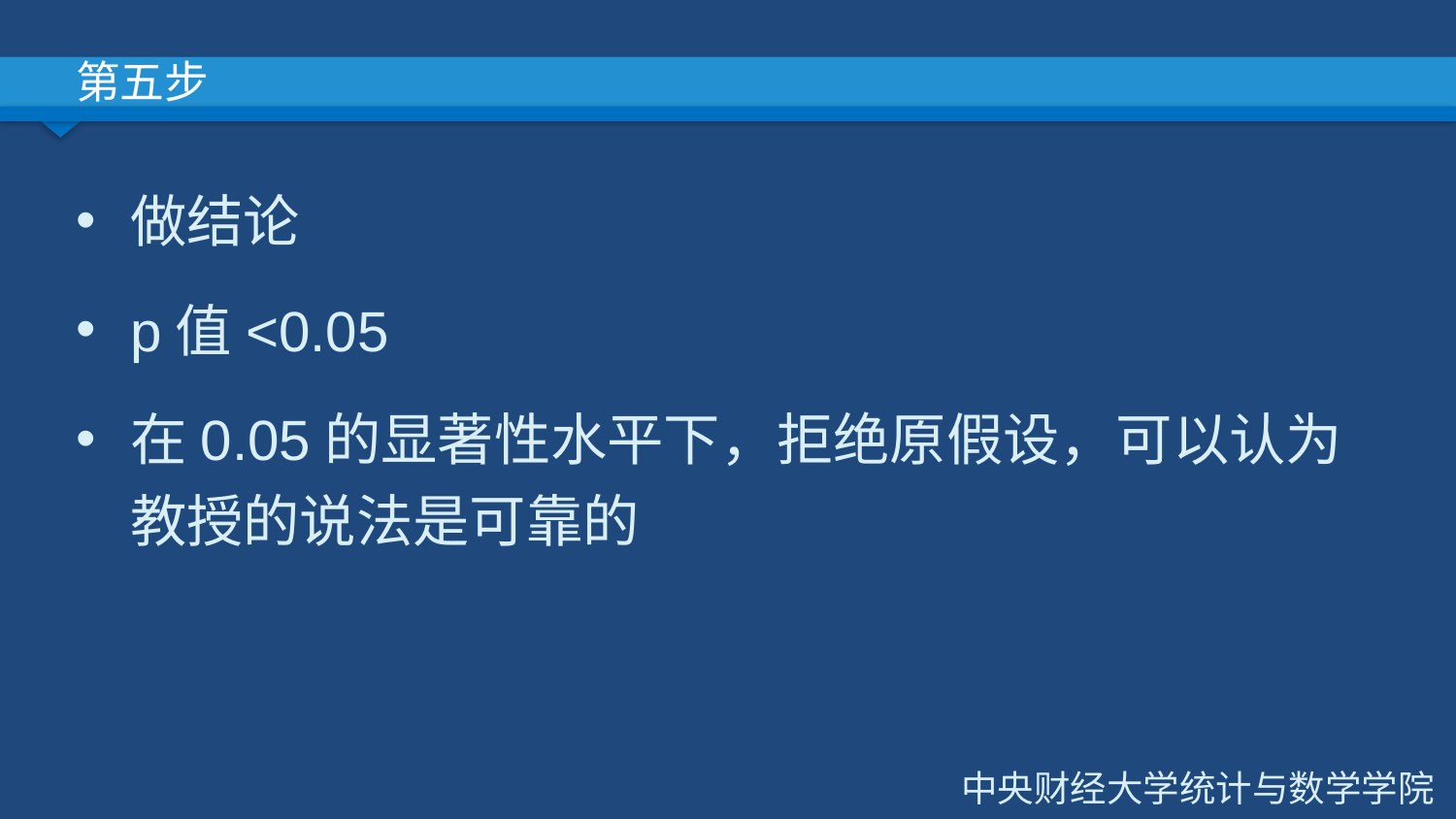

# 第五步
做结论
p值<0.05
在0.05的显著性水平下，拒绝原假设，可以认为教授的说法是可靠的